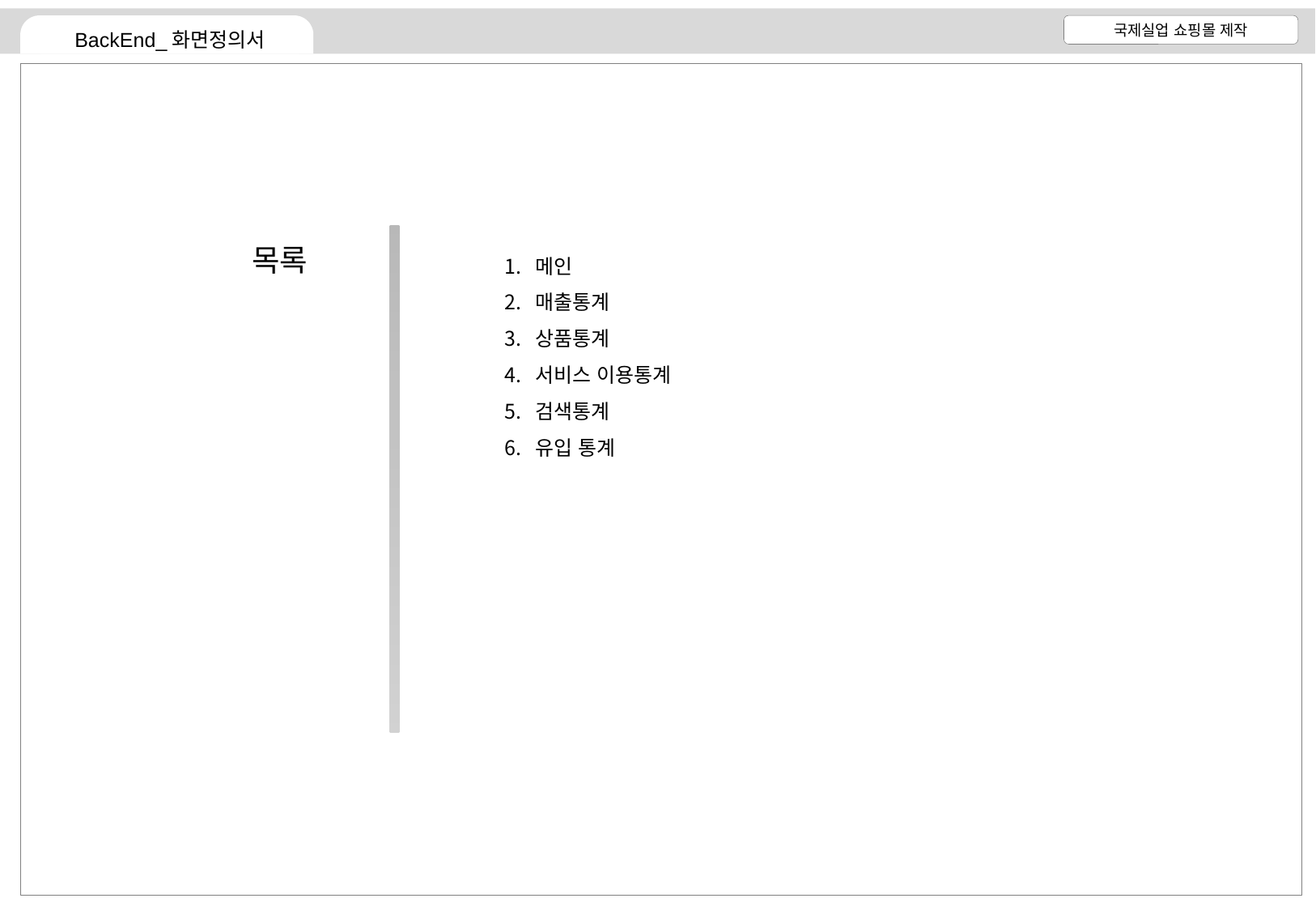

목록
메인
매출통계
상품통계
서비스 이용통계
검색통계
유입 통계